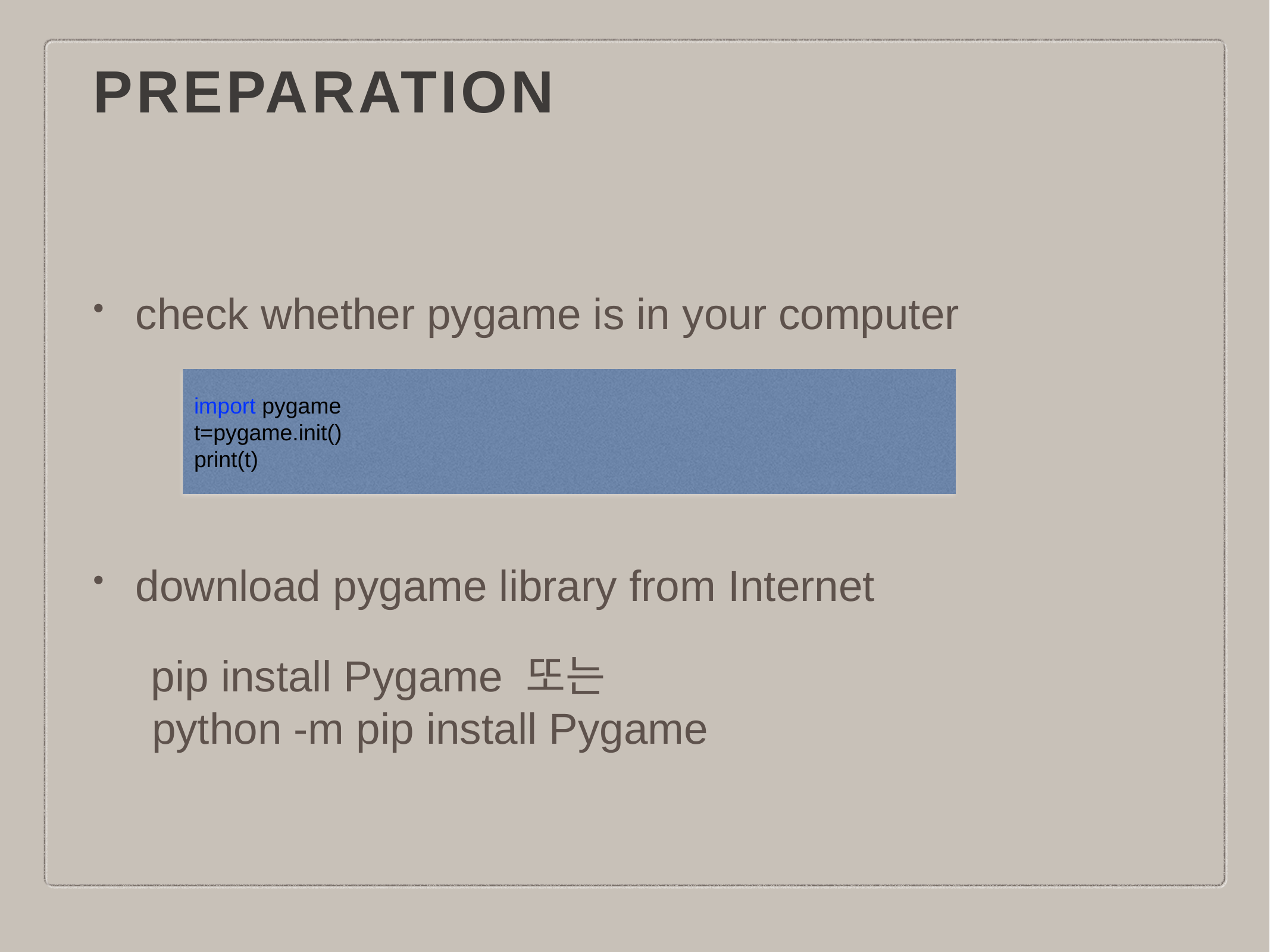

# preparation
check whether pygame is in your computer

download pygame library from Internet
   pip install Pygame 또는
     python -m pip install Pygame

 import pygame
 t=pygame.init()
 print(t)
6